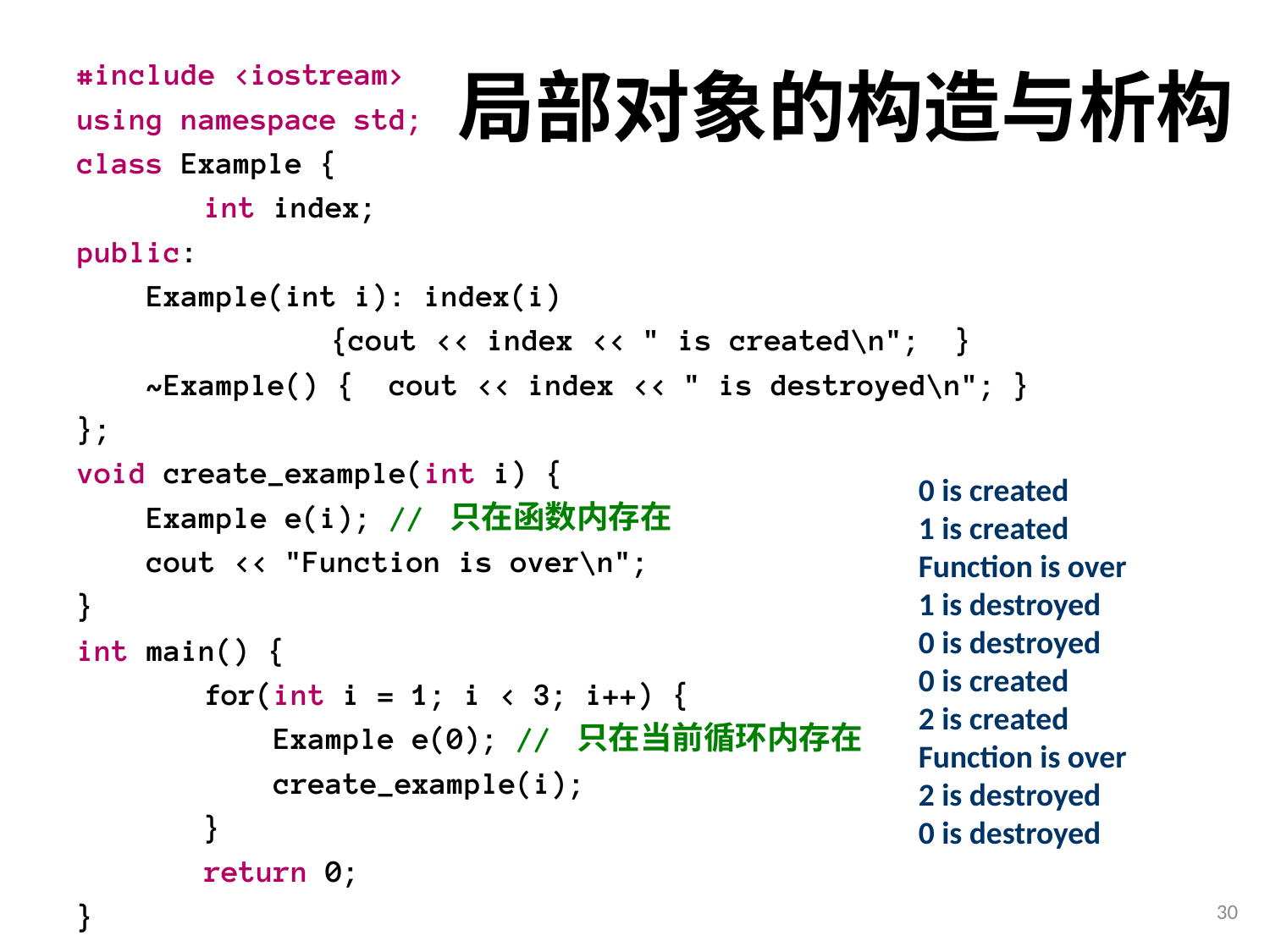

# 局部对象的构造与析构
#include <iostream>
using namespace std;
class Example {
	int index;
public:
    Example(int i): index(i)
		{cout << index << " is created\n";  }
    ~Example() {  cout << index << " is destroyed\n"; }
};
void create_example(int i) {
    Example e(i); // 只在函数内存在
    cout << "Function is over\n";
}
int main() {
	for(int i = 1; i < 3; i++) {
	    Example e(0); // 只在当前循环内存在
	    create_example(i);
	}
	return 0;
}
0 is created
1 is created
Function is over
1 is destroyed
0 is destroyed
0 is created
2 is created
Function is over
2 is destroyed
0 is destroyed
30